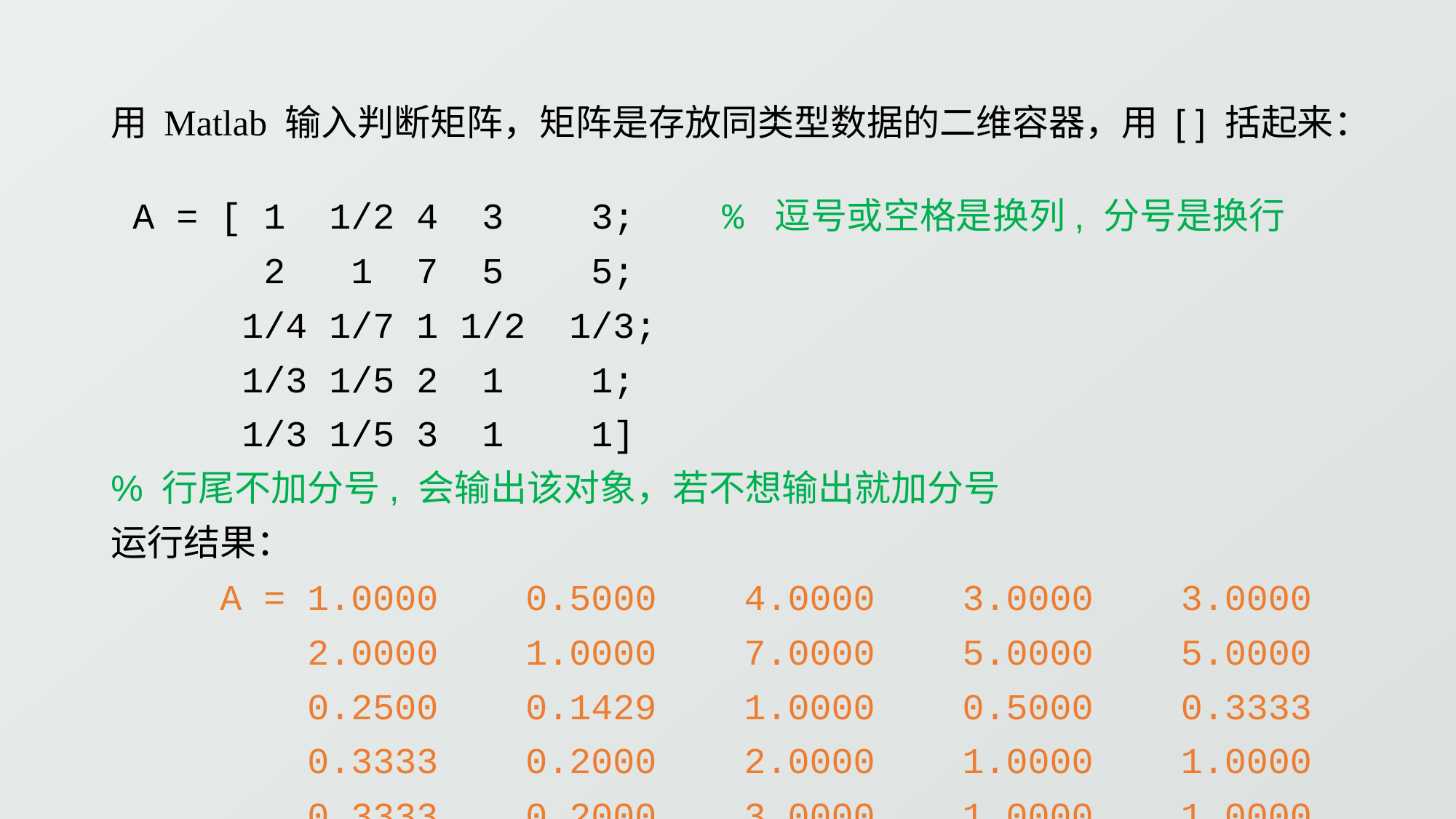

用 Matlab 输入判断矩阵，矩阵是存放同类型数据的二维容器，用 [ ] 括起来：
 A = [ 1  1/2 4  3    3;    % 逗号或空格是换列, 分号是换行
       2   1  7  5    5;
      1/4 1/7 1 1/2  1/3;
      1/3 1/5 2  1    1;
      1/3 1/5 3  1    1]
% 行尾不加分号, 会输出该对象，若不想输出就加分号
运行结果：
     A = 1.0000    0.5000    4.0000    3.0000    3.0000
         2.0000    1.0000    7.0000    5.0000    5.0000
         0.2500    0.1429    1.0000    0.5000    0.3333
         0.3333    0.2000    2.0000    1.0000    1.0000
         0.3333    0.2000    3.0000    1.0000    1.0000